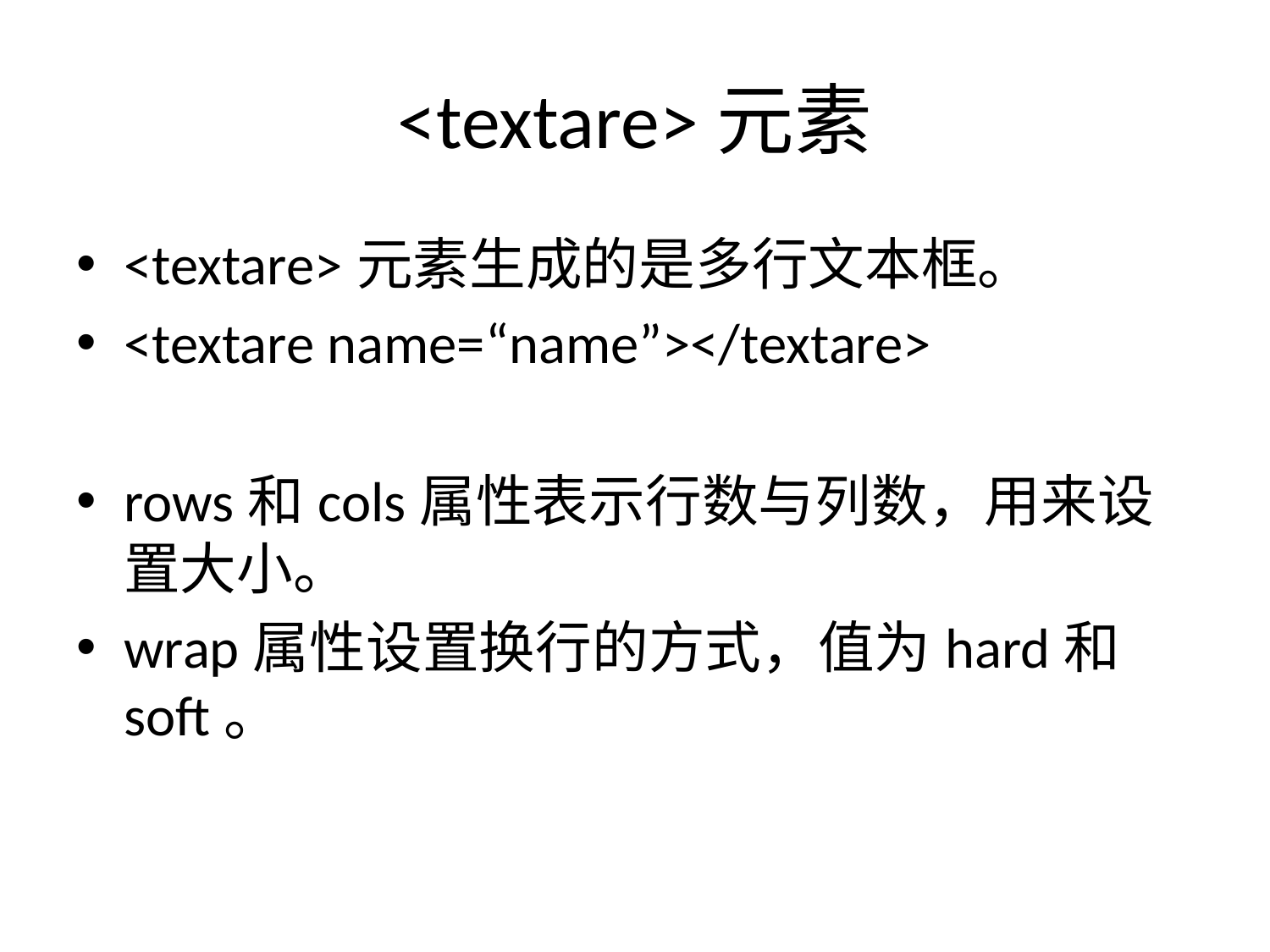

# <textare>元素
<textare>元素生成的是多行文本框。
<textare name=“name”></textare>

rows和cols属性表示行数与列数，用来设置大小。
wrap属性设置换行的方式，值为hard和soft。